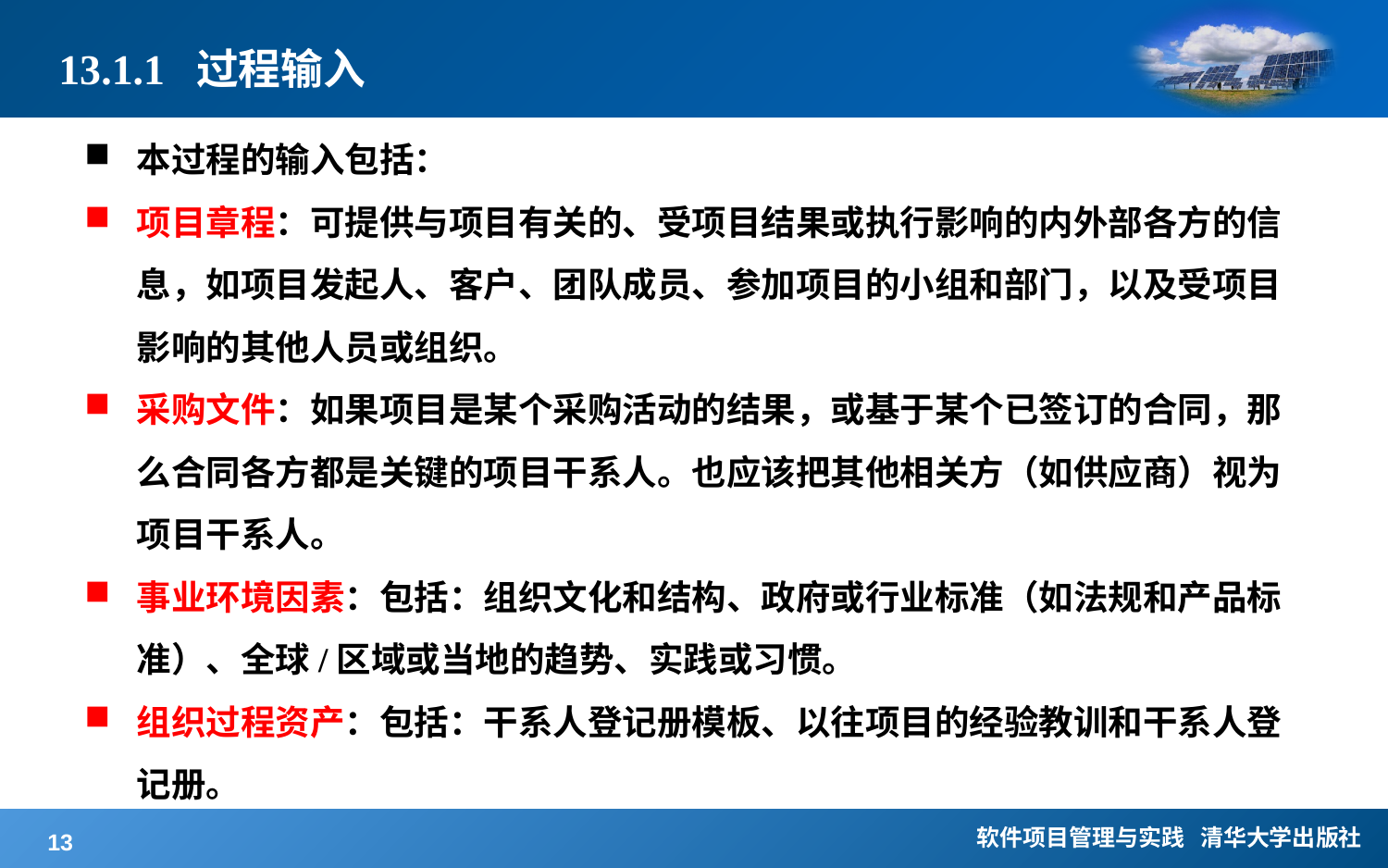

# 13.1.1  过程输入
本过程的输入包括：
项目章程：可提供与项目有关的、受项目结果或执行影响的内外部各方的信息，如项目发起人、客户、团队成员、参加项目的小组和部门，以及受项目影响的其他人员或组织。
采购文件：如果项目是某个采购活动的结果，或基于某个已签订的合同，那么合同各方都是关键的项目干系人。也应该把其他相关方（如供应商）视为项目干系人。
事业环境因素：包括：组织文化和结构、政府或行业标准（如法规和产品标准）、全球/区域或当地的趋势、实践或习惯。
组织过程资产：包括：干系人登记册模板、以往项目的经验教训和干系人登记册。